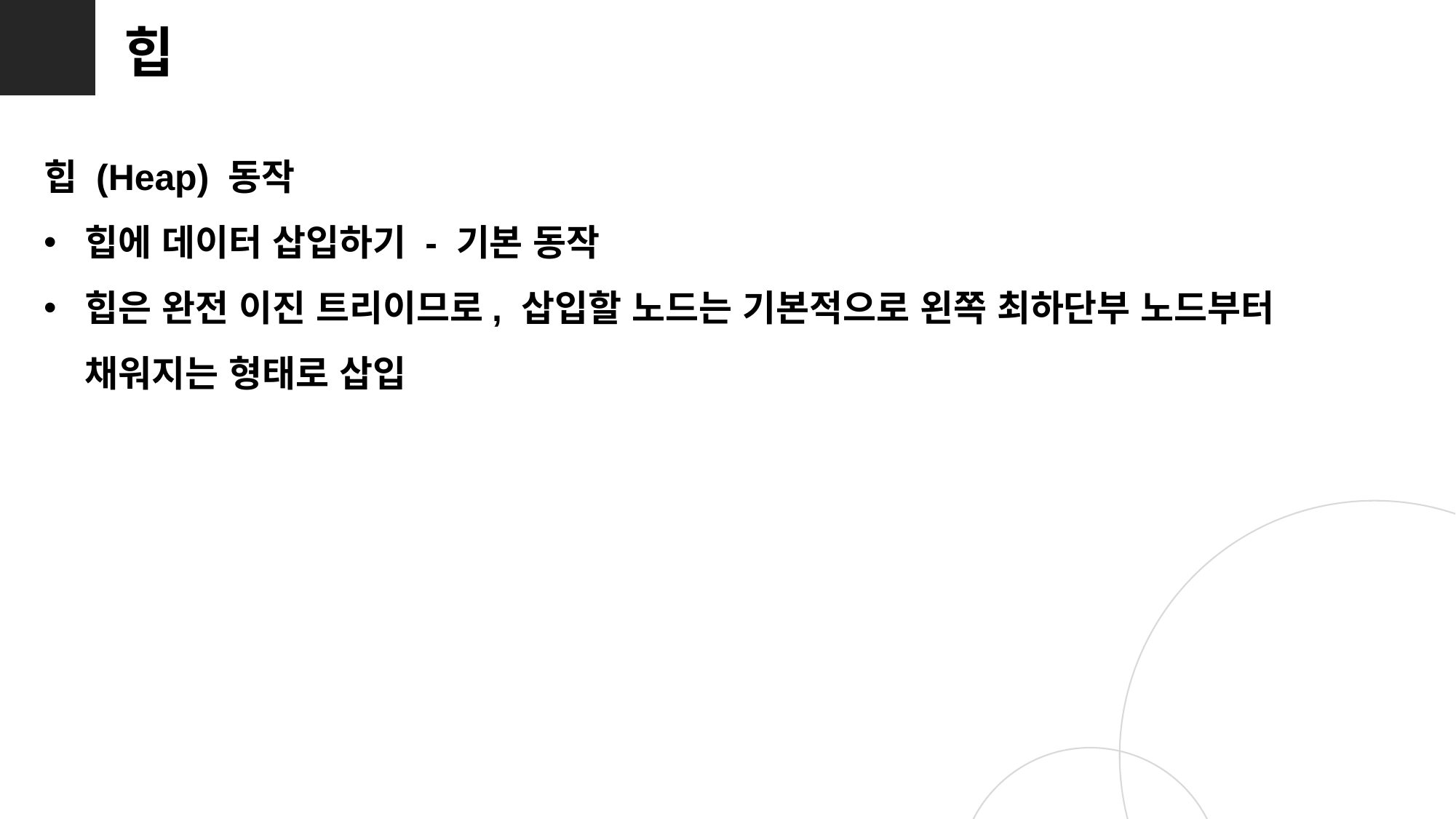

힙
힙 (Heap) 동작
힙에 데이터 삽입하기 - 기본 동작
힙은 완전 이진 트리이므로, 삽입할 노드는 기본적으로 왼쪽 최하단부 노드부터 채워지는 형태로 삽입